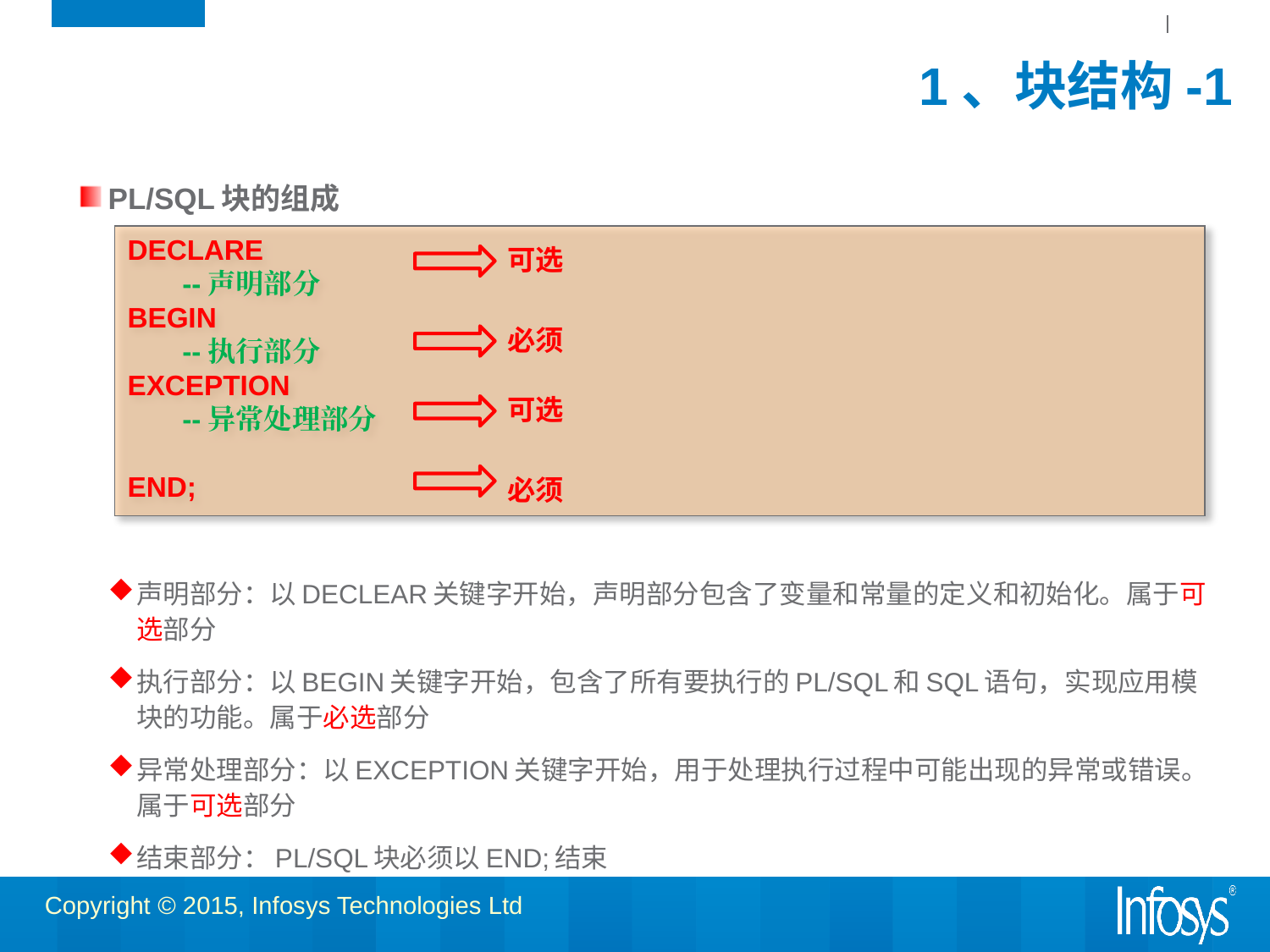

# 1、块结构-1
PL/SQL块的组成

声明部分：以DECLEAR关键字开始，声明部分包含了变量和常量的定义和初始化。属于可选部分
执行部分：以BEGIN关键字开始，包含了所有要执行的PL/SQL和SQL语句，实现应用模块的功能。属于必选部分
异常处理部分：以EXCEPTION关键字开始，用于处理执行过程中可能出现的异常或错误。属于可选部分
结束部分：PL/SQL块必须以END;结束
DECLARE
       --声明部分
BEGIN
       --执行部分
EXCEPTION
       --异常处理部分

END;
可选

必须

可选

必须